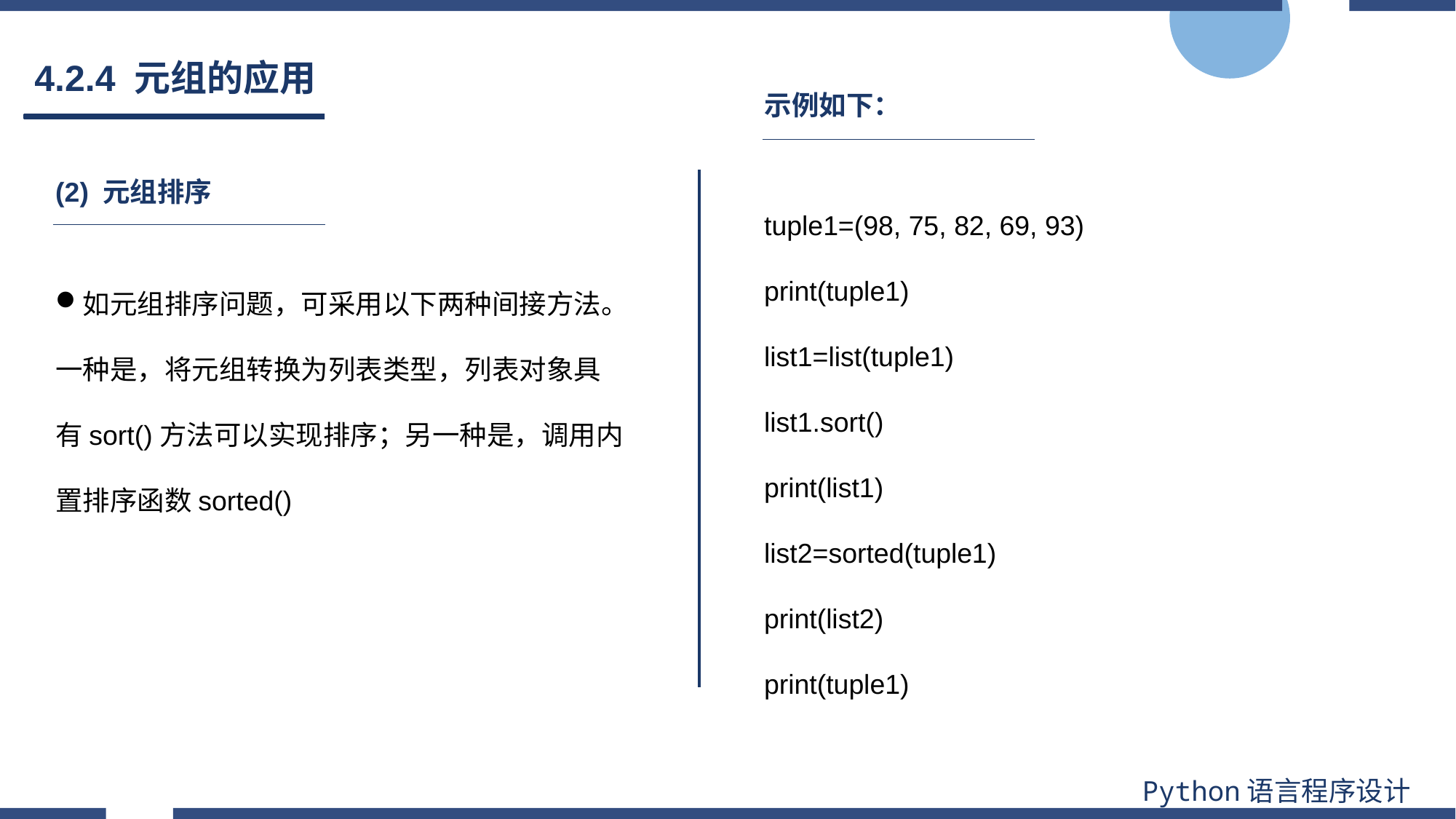

# 4.2.4 元组的应用
示例如下：
(2) 元组排序
tuple1=(98, 75, 82, 69, 93)
print(tuple1)
list1=list(tuple1)
list1.sort()
print(list1)
list2=sorted(tuple1)
print(list2)
print(tuple1)
如元组排序问题，可采用以下两种间接方法。一种是，将元组转换为列表类型，列表对象具有sort()方法可以实现排序；另一种是，调用内置排序函数sorted()